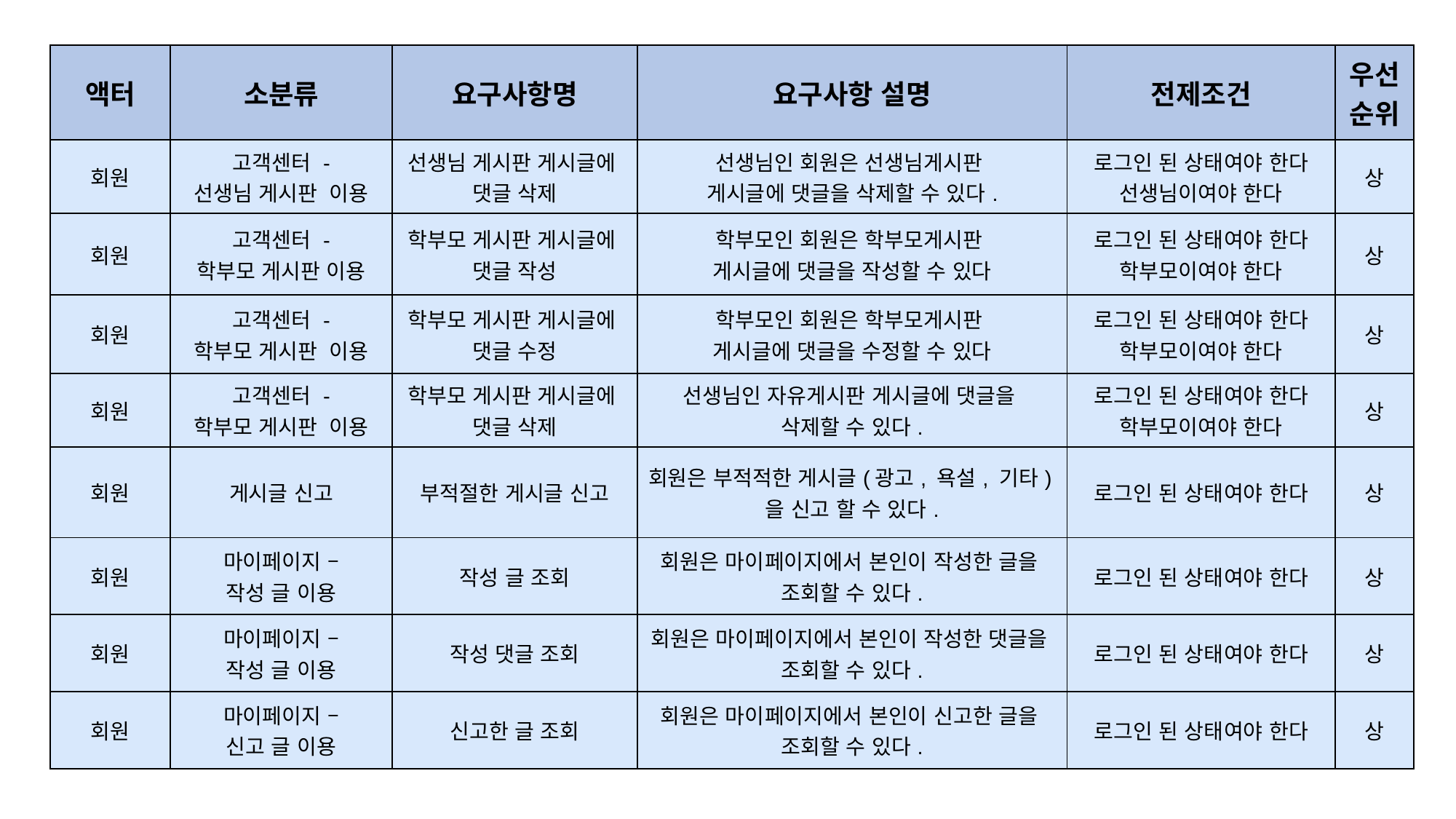

| 액터 | 소분류 | 요구사항명 | 요구사항 설명 | 전제조건 | 우선순위 |
| --- | --- | --- | --- | --- | --- |
| 회원 | 고객센터 - 선생님 게시판 이용 | 선생님 게시판 게시글에 댓글 삭제 | 선생님인 회원은 선생님게시판 게시글에 댓글을 삭제할 수 있다. | 로그인 된 상태여야 한다 선생님이여야 한다 | 상 |
| 회원 | 고객센터 - 학부모 게시판 이용 | 학부모 게시판 게시글에 댓글 작성 | 학부모인 회원은 학부모게시판 게시글에 댓글을 작성할 수 있다 | 로그인 된 상태여야 한다 학부모이여야 한다 | 상 |
| 회원 | 고객센터 - 학부모 게시판 이용 | 학부모 게시판 게시글에 댓글 수정 | 학부모인 회원은 학부모게시판 게시글에 댓글을 수정할 수 있다 | 로그인 된 상태여야 한다 학부모이여야 한다 | 상 |
| 회원 | 고객센터 - 학부모 게시판 이용 | 학부모 게시판 게시글에 댓글 삭제 | 선생님인 자유게시판 게시글에 댓글을 삭제할 수 있다. | 로그인 된 상태여야 한다 학부모이여야 한다 | 상 |
| 회원 | 게시글 신고 | 부적절한 게시글 신고 | 회원은 부적적한 게시글(광고, 욕설, 기타)을 신고 할 수 있다. | 로그인 된 상태여야 한다 | 상 |
| 회원 | 마이페이지 – 작성 글 이용 | 작성 글 조회 | 회원은 마이페이지에서 본인이 작성한 글을 조회할 수 있다. | 로그인 된 상태여야 한다 | 상 |
| 회원 | 마이페이지 – 작성 글 이용 | 작성 댓글 조회 | 회원은 마이페이지에서 본인이 작성한 댓글을 조회할 수 있다. | 로그인 된 상태여야 한다 | 상 |
| 회원 | 마이페이지 – 신고 글 이용 | 신고한 글 조회 | 회원은 마이페이지에서 본인이 신고한 글을 조회할 수 있다. | 로그인 된 상태여야 한다 | 상 |